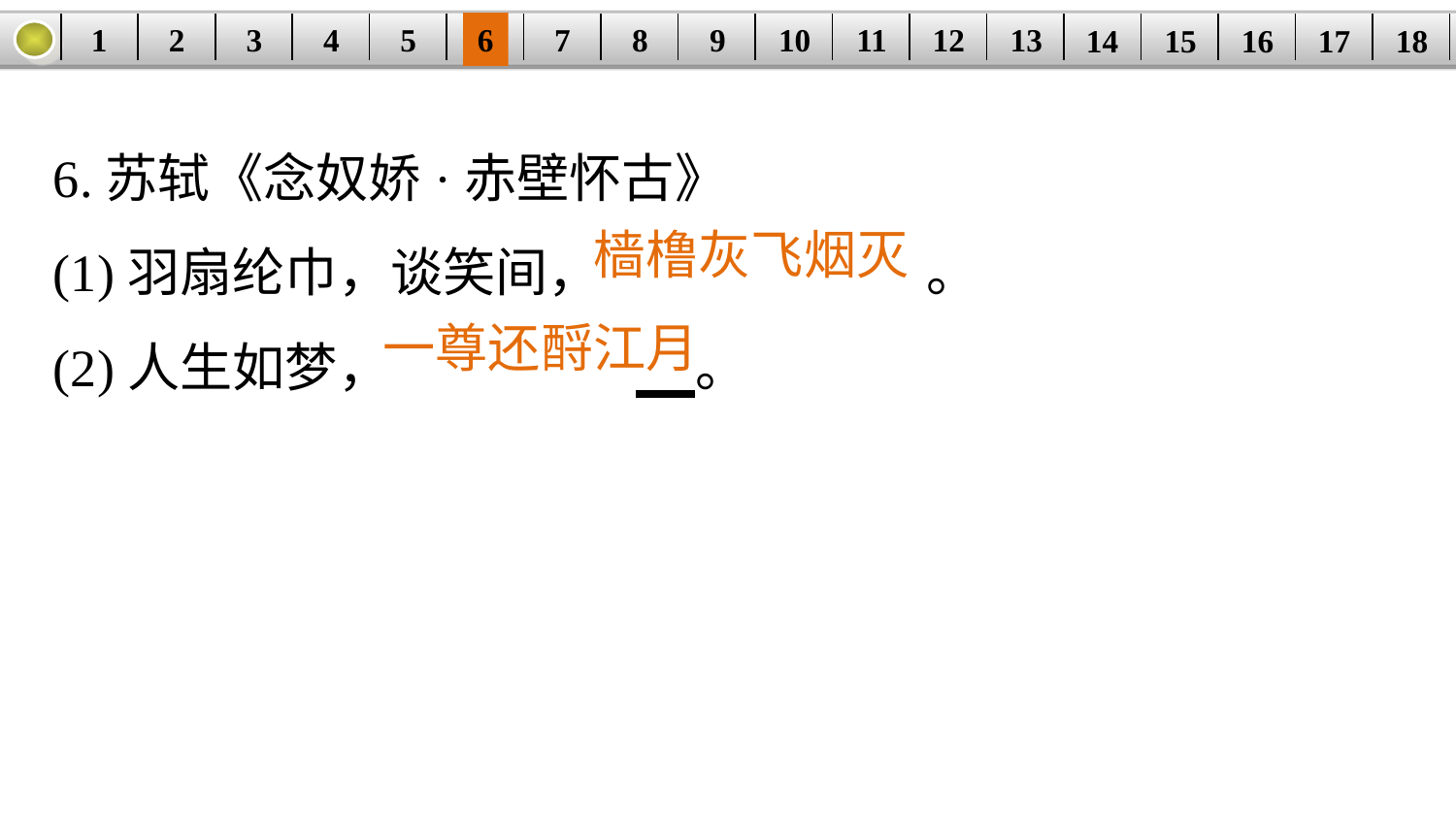

1
2
3
4
5
6
7
8
9
10
11
12
13
14
15
16
17
18
|  |  |  |  |  |  |  |  |  |  |  |  |  |  |  |  |  |  |
| --- | --- | --- | --- | --- | --- | --- | --- | --- | --- | --- | --- | --- | --- | --- | --- | --- | --- |

6.苏轼《念奴娇·赤壁怀古》
(1)羽扇纶巾，谈笑间，			。
(2)人生如梦，		     。
樯橹灰飞烟灭
一尊还酹江月